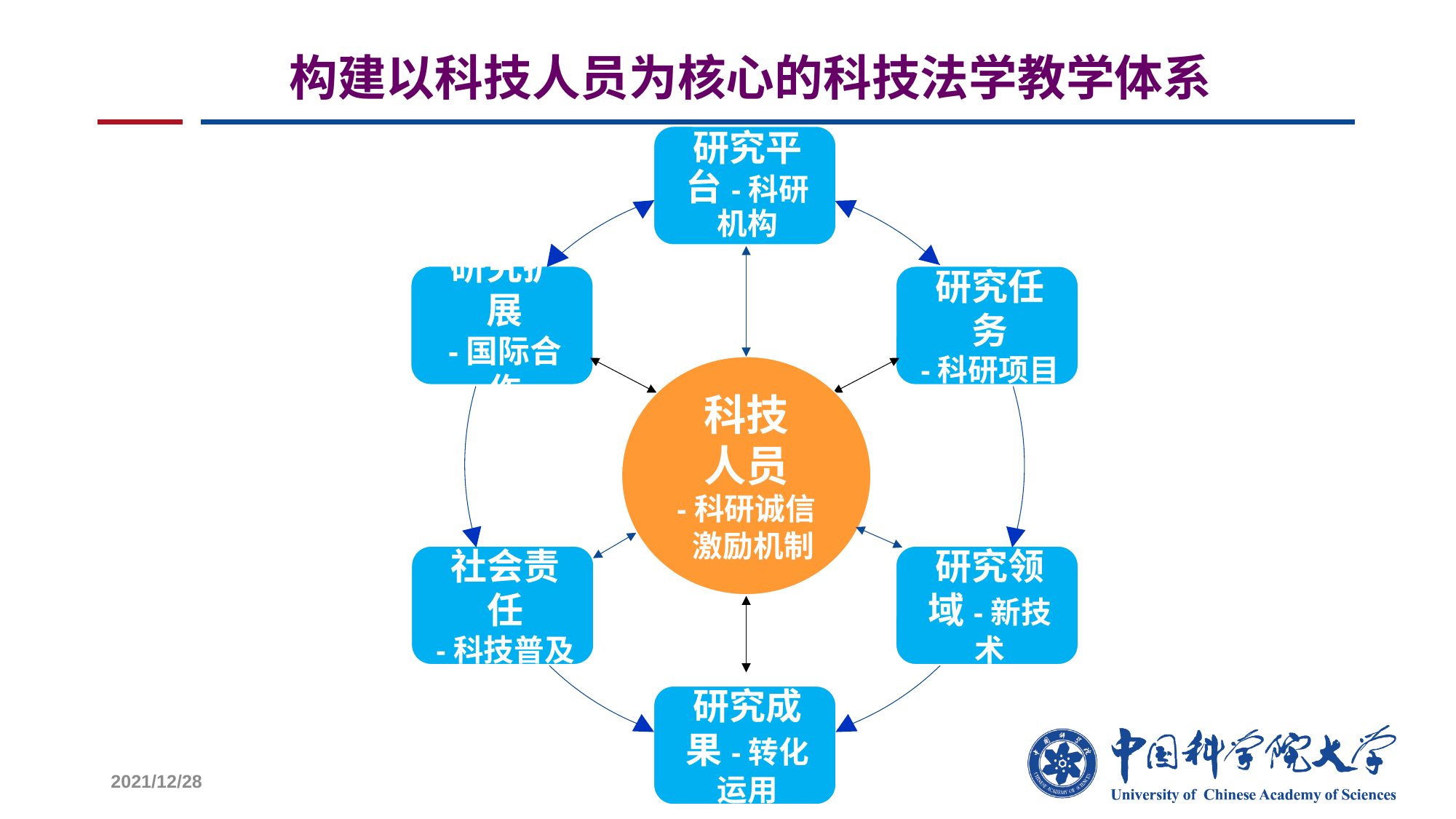

# 构建以科技人员为核心的科技法学教学体系
研究平台-科研机构
研究任务
-科研项目
研究领域-新技术
研究成果-转化运用
社会责任
-科技普及
研究扩展
-国际合作

科技
人员
-科研诚信
 激励机制

2021/12/28